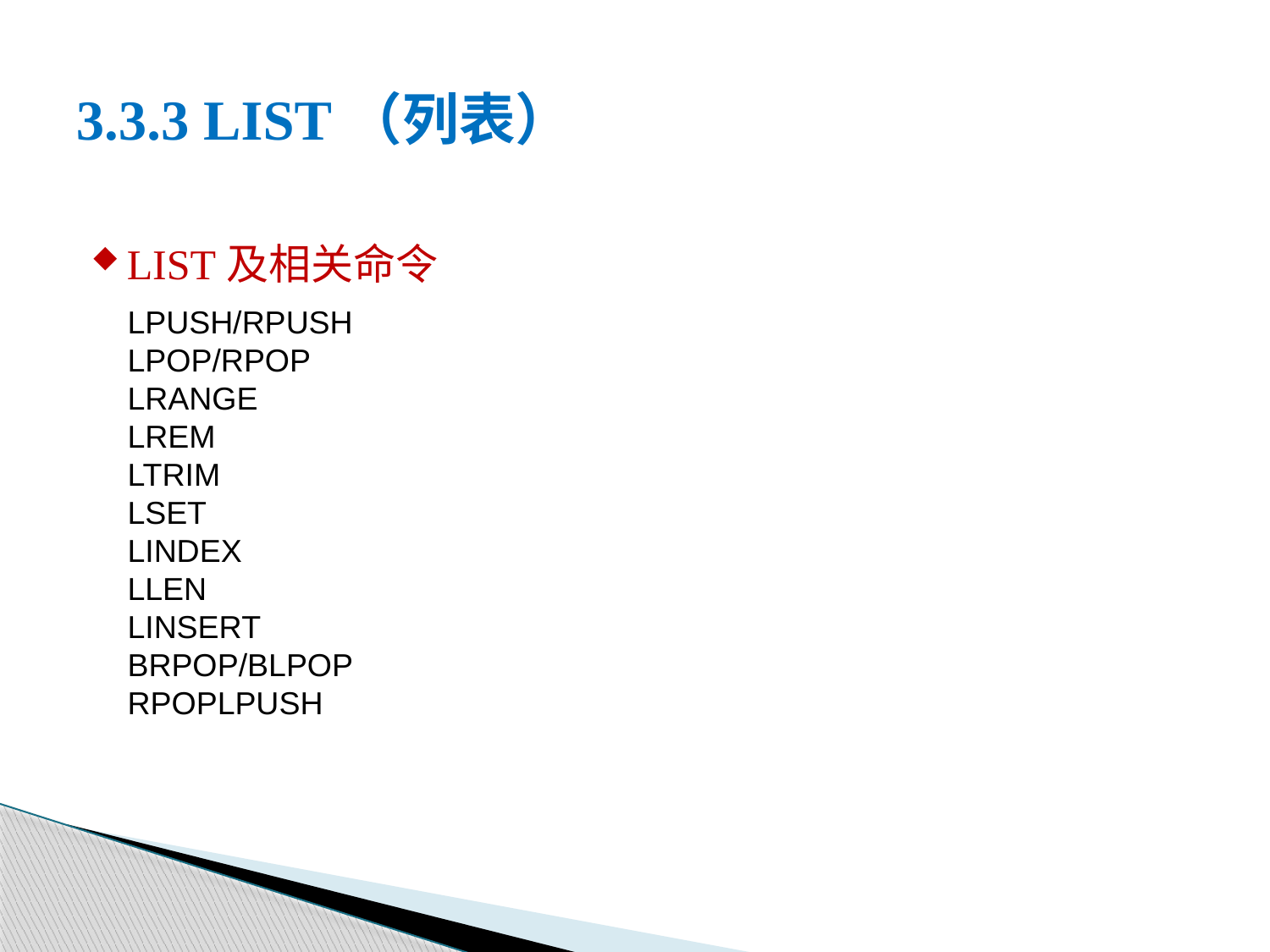

# 3.3.3 LIST（列表）
LIST及相关命令
Lpush/RPUSH
LPOP/rpop
lrange
lrem
ltrim
LSET
lindex
llen
linsert
Brpop/blpop
rpoplpush